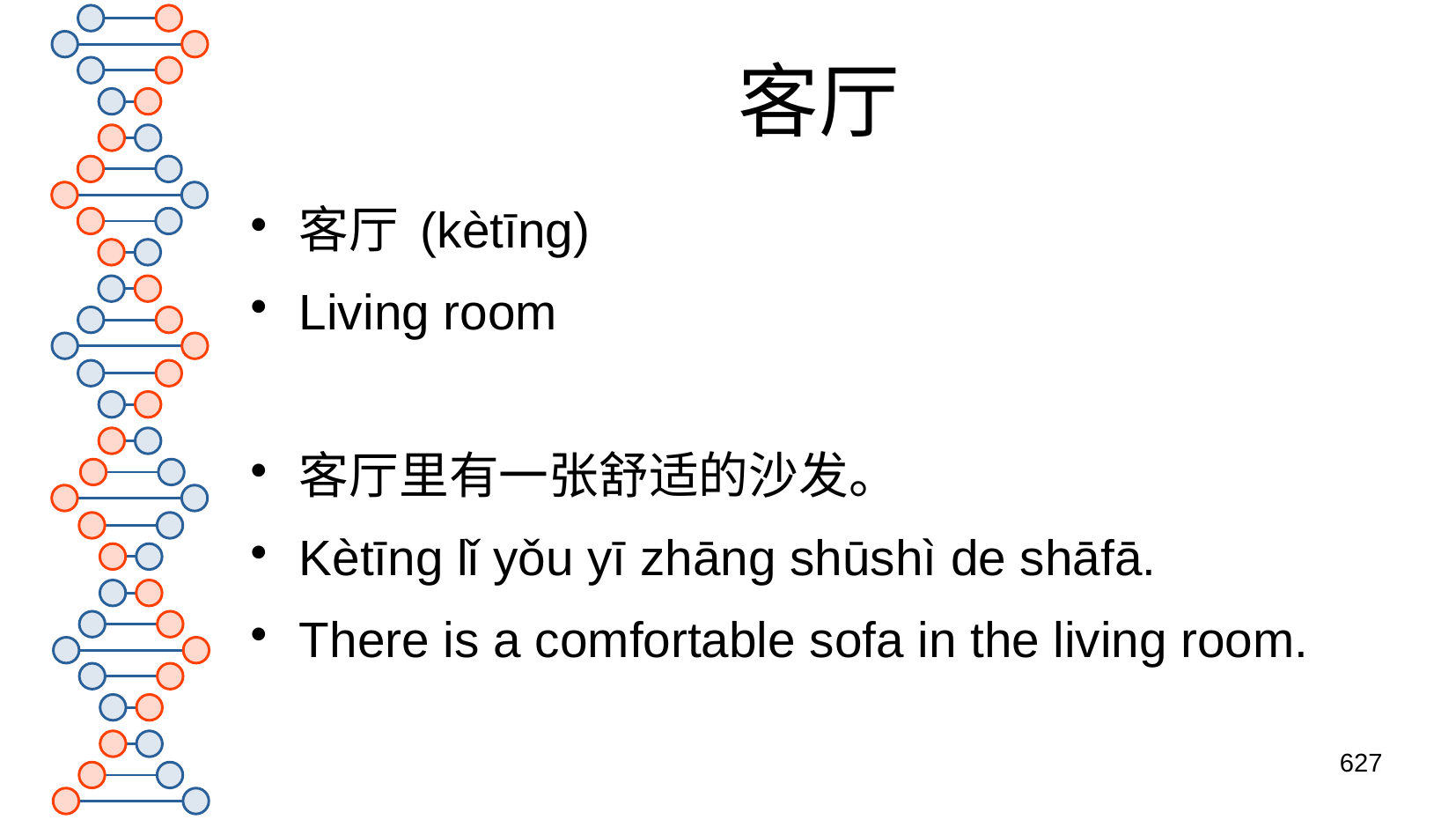

# 客厅
客厅 (kètīng)
Living room

客厅里有一张舒适的沙发。
Kètīng lǐ yǒu yī zhāng shūshì de shāfā.
There is a comfortable sofa in the living room.
627